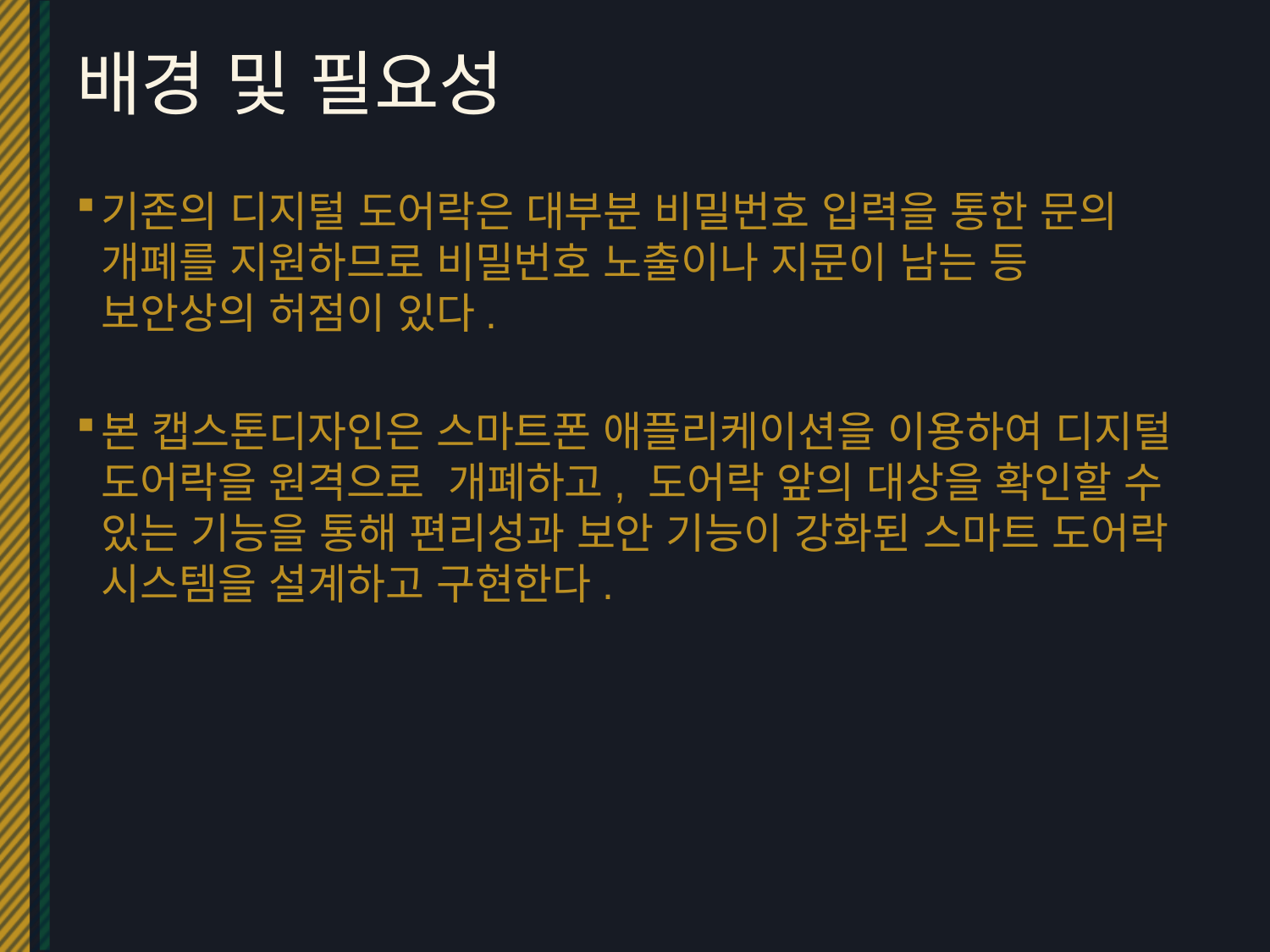

# 배경 및 필요성
기존의 디지털 도어락은 대부분 비밀번호 입력을 통한 문의 개폐를 지원하므로 비밀번호 노출이나 지문이 남는 등 보안상의 허점이 있다.

본 캡스톤디자인은 스마트폰 애플리케이션을 이용하여 디지털 도어락을 원격으로  개폐하고, 도어락 앞의 대상을 확인할 수 있는 기능을 통해 편리성과 보안 기능이 강화된 스마트 도어락 시스템을 설계하고 구현한다.